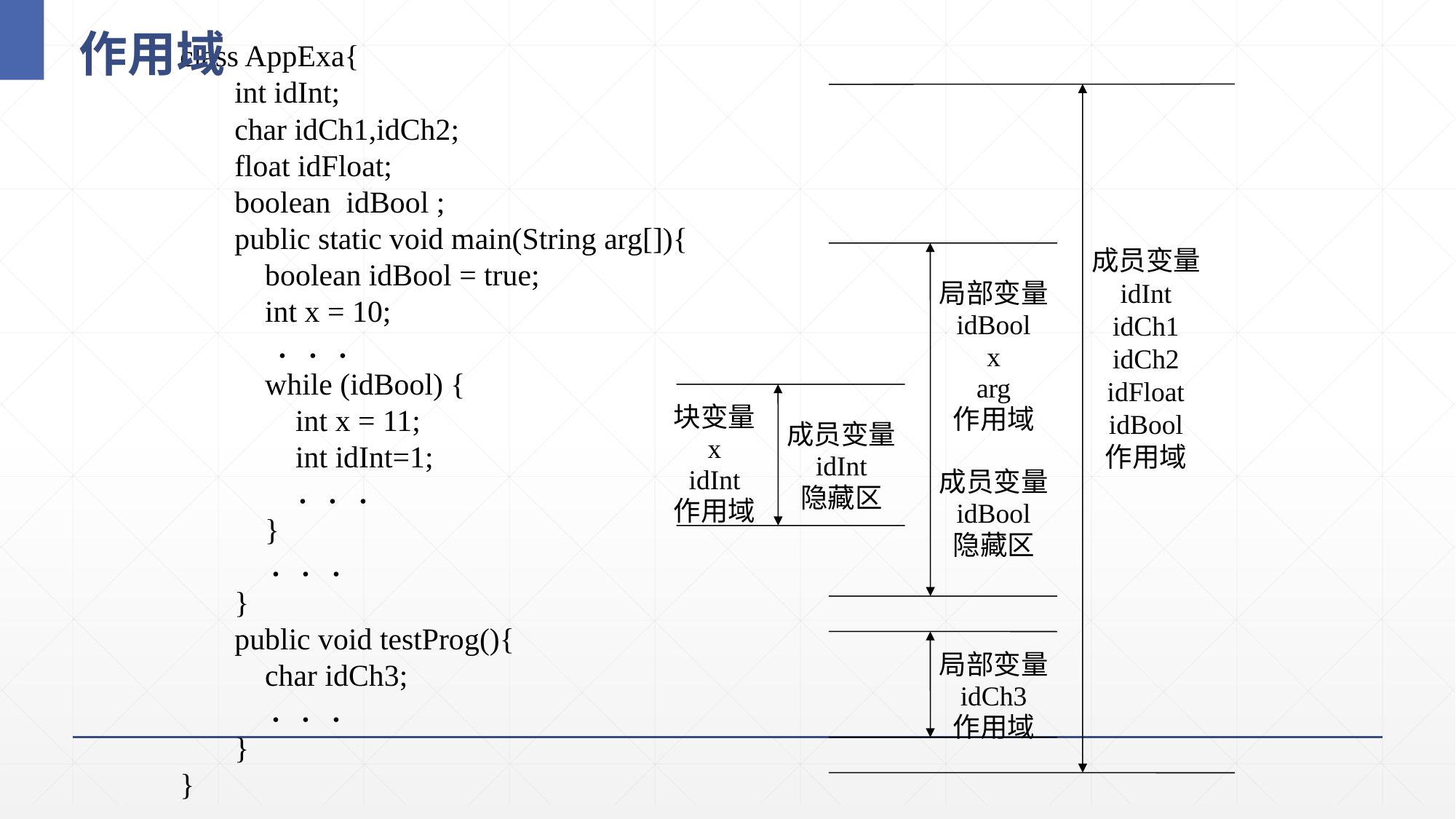

# 作用域

class AppExa{
int idInt;
char idCh1,idCh2;
float idFloat;
boolean  idBool ;
public static void main(String arg[]){
    boolean idBool = true;
    int x = 10;
     ．．．
    while (idBool) {
        int x = 11;
        int idInt=1;
        ．．．
    }
    ．．．
}
public void testProg(){
    char idCh3;
    ．．．
}
}

成员变量
idInt
idCh1
idCh2
idFloat
idBool
作用域
局部变量
idBool
x
arg
作用域

成员变量
idBool
隐藏区

块变量
x
idInt
作用域
成员变量
idInt
隐藏区

局部变量
idCh3
作用域